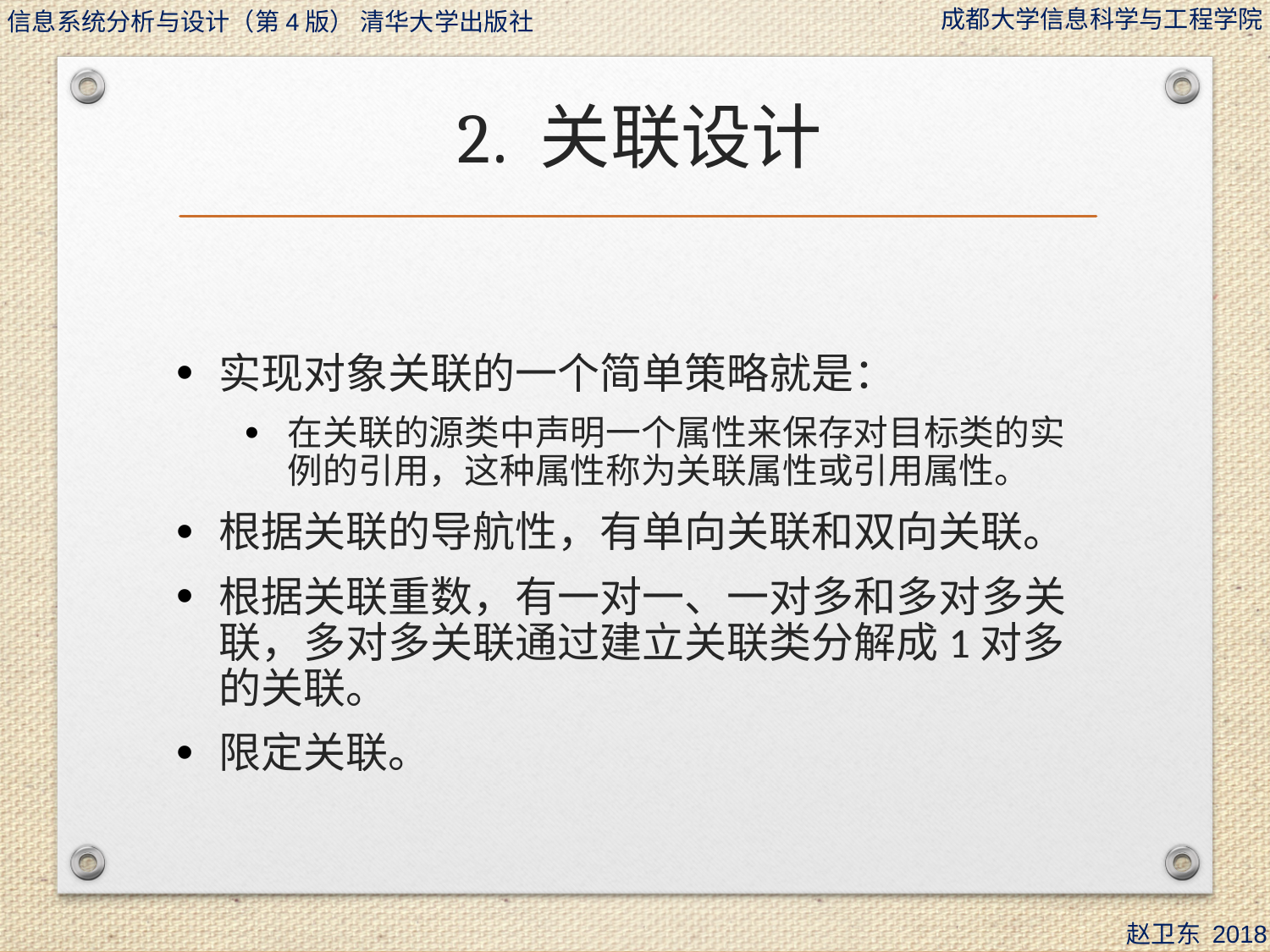

# 2. 关联设计
实现对象关联的一个简单策略就是：
在关联的源类中声明一个属性来保存对目标类的实例的引用，这种属性称为关联属性或引用属性。
根据关联的导航性，有单向关联和双向关联。
根据关联重数，有一对一、一对多和多对多关联，多对多关联通过建立关联类分解成1对多的关联。
限定关联。